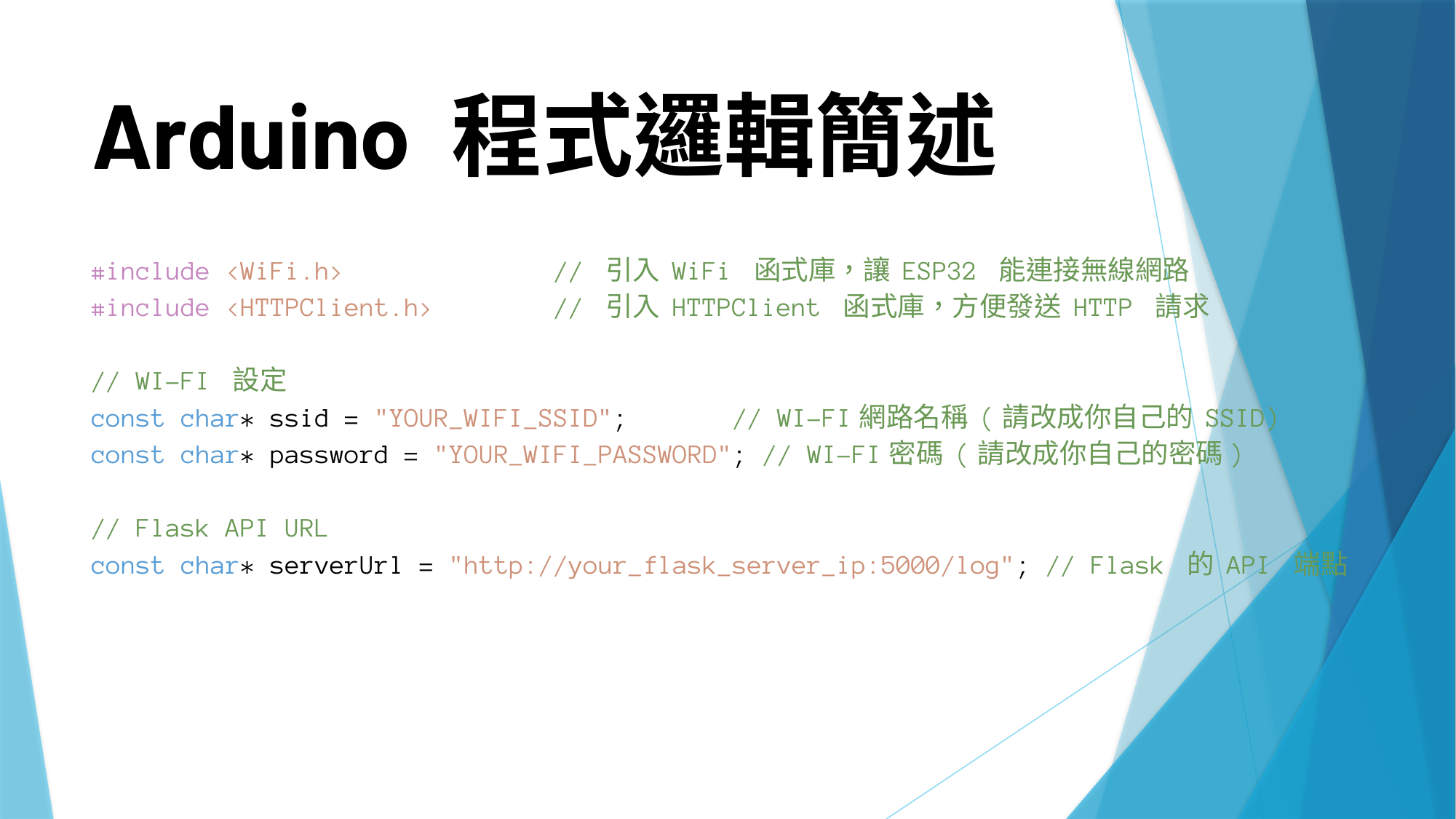

# Arduino 程式邏輯簡述
#include <WiFi.h>              // 引入 WiFi 函式庫，讓 ESP32 能連接無線網路
#include <HTTPClient.h>        // 引入 HTTPClient 函式庫，方便發送 HTTP 請求

// WI-FI 設定
const char* ssid = "YOUR_WIFI_SSID";       // WI-FI網路名稱 (請改成你自己的 SSID)
const char* password = "YOUR_WIFI_PASSWORD"; // WI-FI密碼 (請改成你自己的密碼)

// Flask API URL
const char* serverUrl = "http://your_flask_server_ip:5000/log"; // Flask 的 API 端點